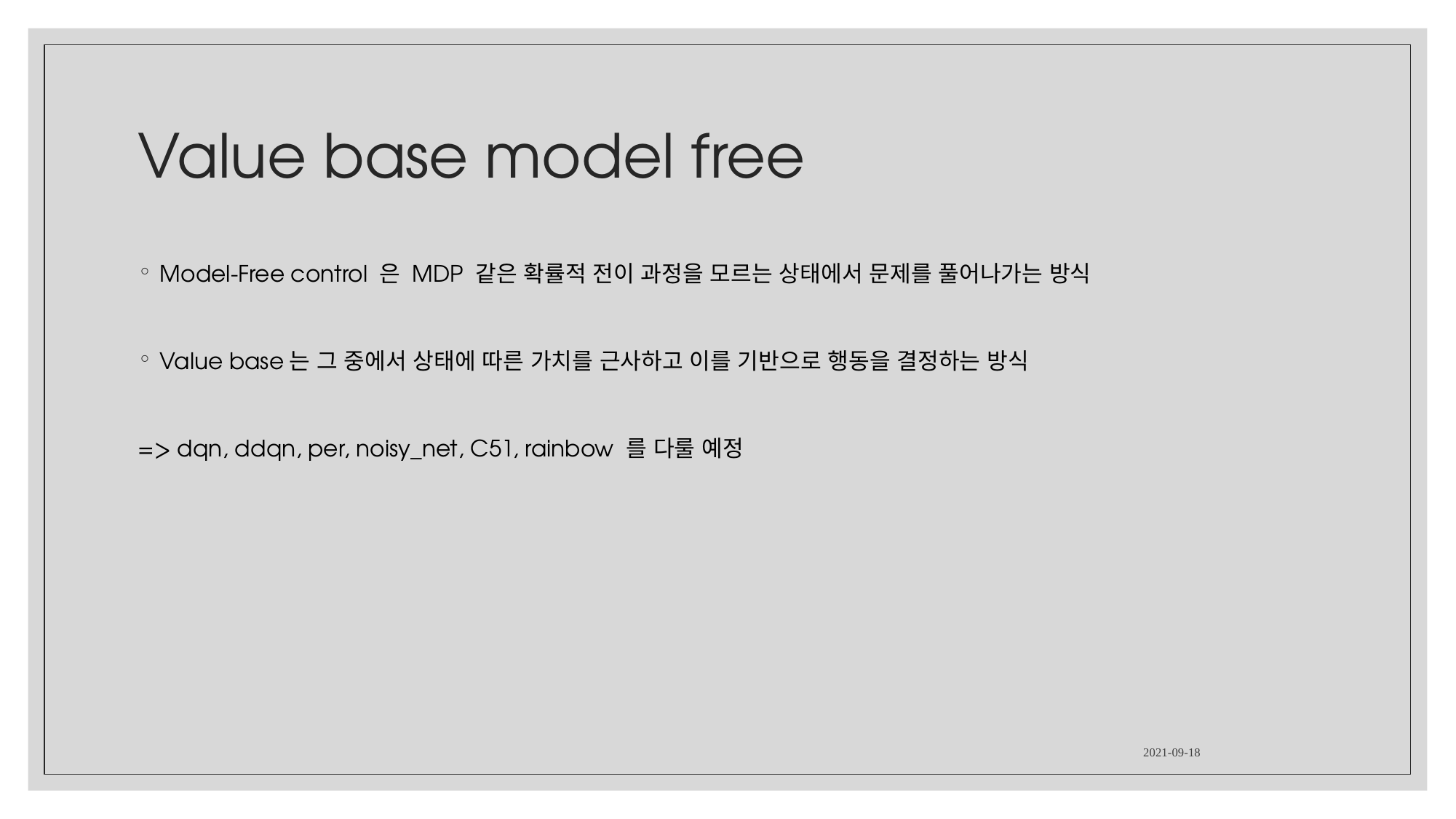

# Value base model free
Model-Free control 은 MDP 같은 확률적 전이 과정을 모르는 상태에서 문제를 풀어나가는 방식

Value base는 그 중에서 상태에 따른 가치를 근사하고 이를 기반으로 행동을 결정하는 방식

=> dqn, ddqn, per, noisy_net, C51, rainbow 를 다룰 예정
2021-09-18